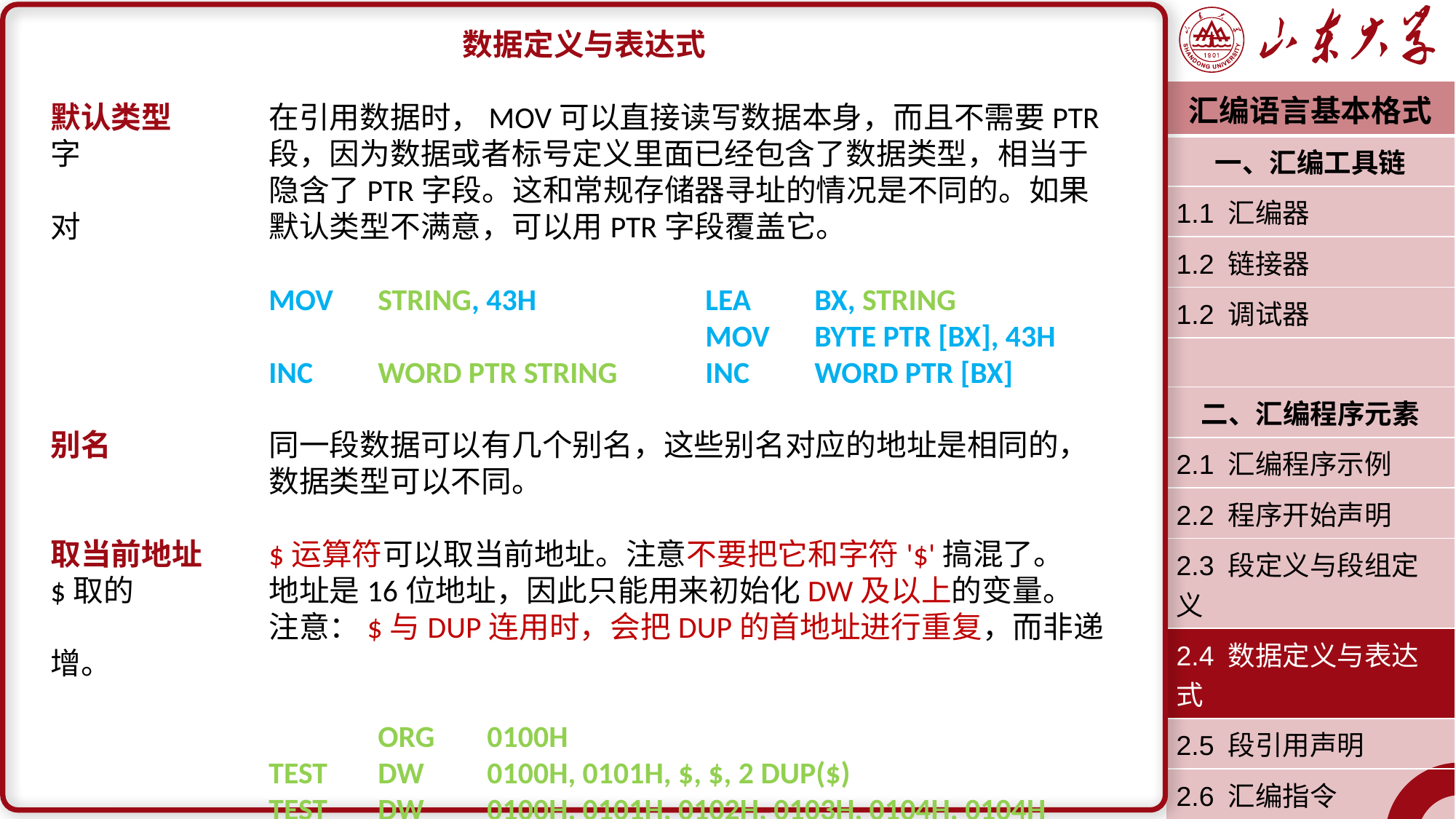

数据定义与表达式

默认类型	在引用数据时，MOV可以直接读写数据本身，而且不需要PTR字		段，因为数据或者标号定义里面已经包含了数据类型，相当于		隐含了PTR字段。这和常规存储器寻址的情况是不同的。如果对		默认类型不满意，可以用PTR字段覆盖它。

		MOV	STRING, 43H		LEA 	BX, STRING
						MOV 	BYTE PTR [BX], 43H
		INC	WORD PTR STRING	INC	WORD PTR [BX]

别名		同一段数据可以有几个别名，这些别名对应的地址是相同的，		数据类型可以不同。

取当前地址	$运算符可以取当前地址。注意不要把它和字符'$'搞混了。$取的		地址是16位地址，因此只能用来初始化DW及以上的变量。
		注意：$与DUP连用时，会把DUP的首地址进行重复，而非递增。

			ORG	0100H
		TEST	DW	0100H, 0101H, $, $, 2 DUP($)
		TEST	DW	0100H, 0101H, 0102H, 0103H, 0104H, 0104H
| 汇编语言基本格式 |
| --- |
| 一、汇编工具链 |
| 1.1 汇编器 |
| 1.2 链接器 |
| 1.2 调试器 |
|  |
| 二、汇编程序元素 |
| 2.1 汇编程序示例 |
| 2.2 程序开始声明 |
| 2.3 段定义与段组定义 |
| 2.4 数据定义与表达式 |
| 2.5 段引用声明 |
| 2.6 汇编指令 |
| 2.7 程序结束声明 |
| 潘润宇 2022.09 |